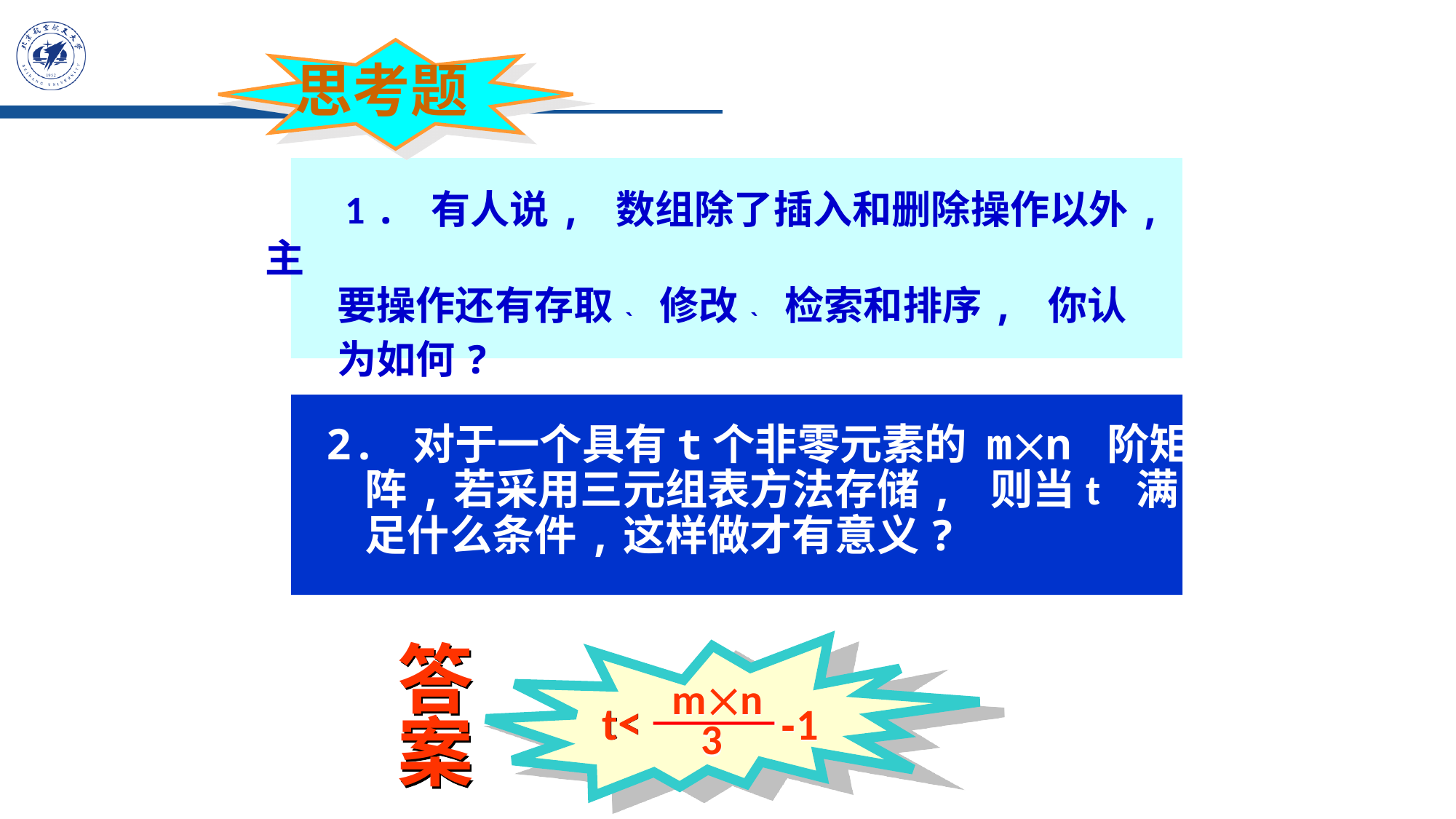

思考题

   1 . 有人说, 数组除了插入和删除操作以外,主
       要操作还有存取` 修改` 检索和排序, 你认
       为如何?

2. 对于一个具有t个非零元素的 m×n 阶矩
   阵,若采用三元组表方法存储, 则当t 满
   足什么条件,这样做才有意义?

答
案
m×n
   3
t<
-1